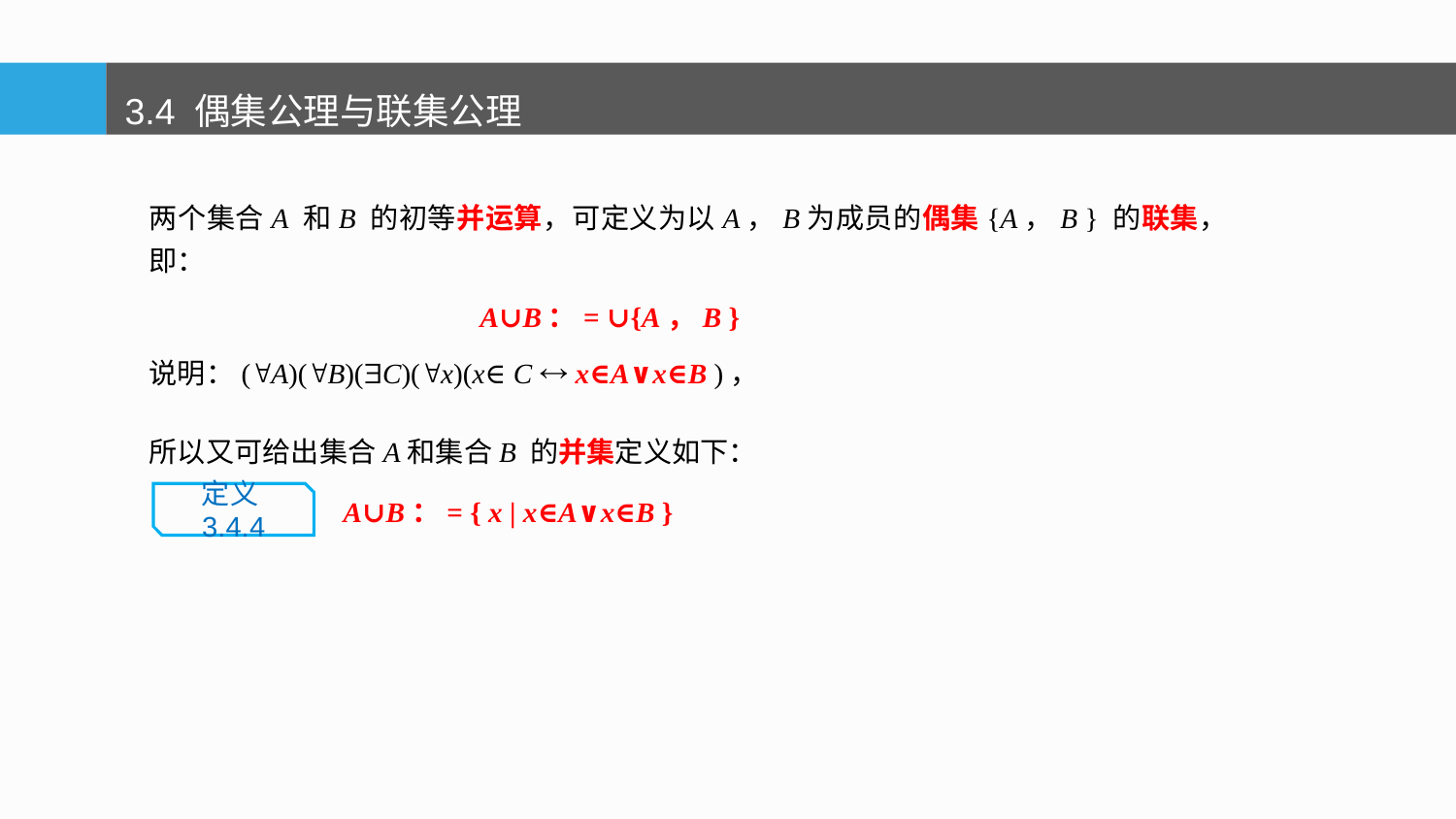

3.4 偶集公理与联集公理

两个集合A 和B 的初等并运算，可定义为以A，B为成员的偶集{A，B } 的联集，即：
                                               A∪B：= ∪{A，B }
说明：(∀A)(∀B)(∃C)(∀x)(x∈C ↔ x∈A∨x∈B )，
所以又可给出集合A和集合B 的并集定义如下：

A∪B：= { x | x∈A∨x∈B }
定义3.4.4